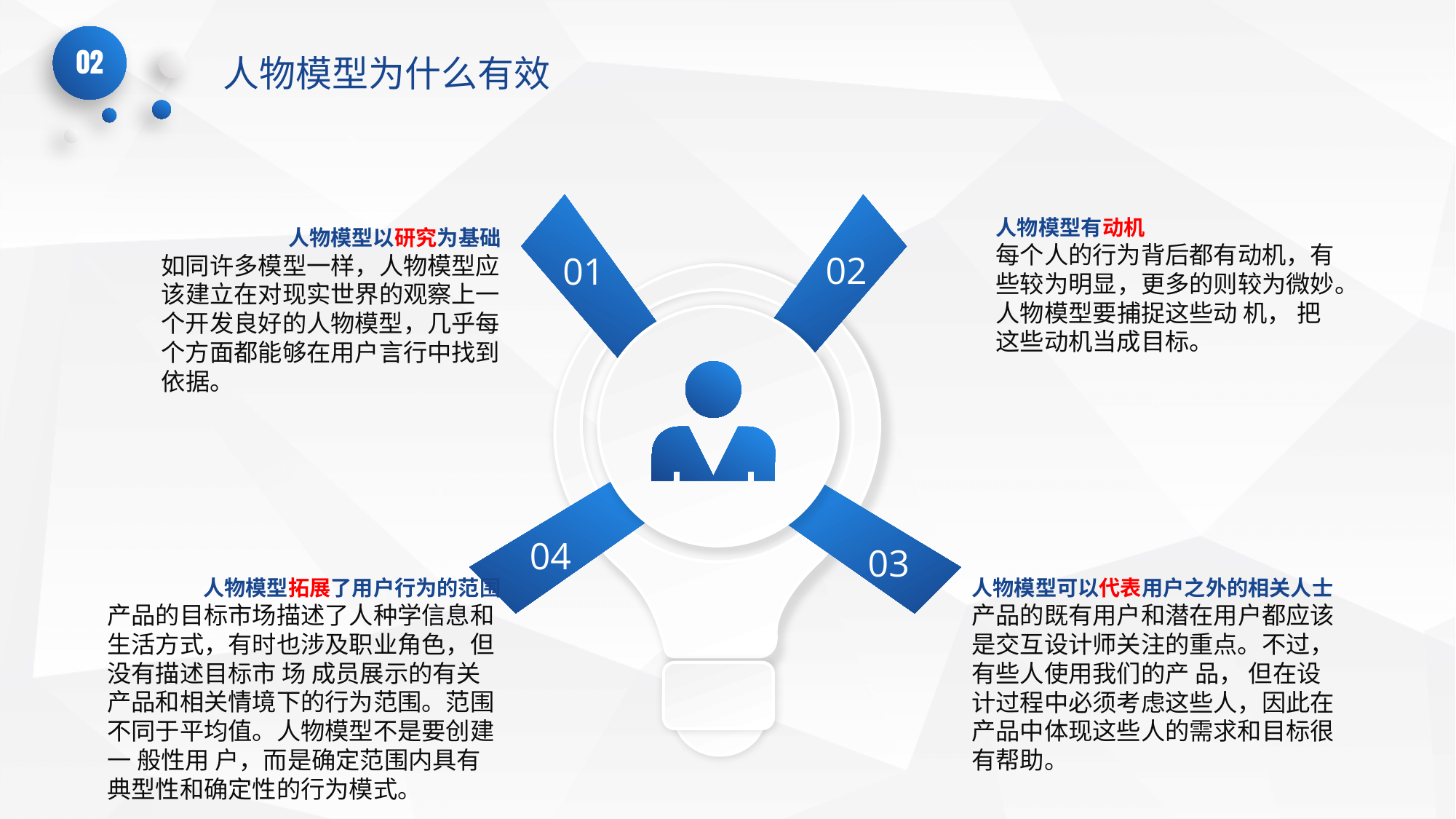

02
人物模型为什么有效

人物模型有动机
每个人的行为背后都有动机，有些较为明显，更多的则较为微妙。人物模型要捕捉这些动 机， 把这些动机当成目标。
人物模型以研究为基础
如同许多模型一样，人物模型应该建立在对现实世界的观察上一个开发良好的人物模型，几乎每个方面都能够在用户言行中找到依据。

02
01

04
03
人物模型拓展了用户行为的范围
产品的目标市场描述了人种学信息和生活方式，有时也涉及职业角色，但没有描述目标市 场 成员展示的有关产品和相关情境下的行为范围。范围不同于平均值。人物模型不是要创建一 般性用 户，而是确定范围内具有典型性和确定性的行为模式。
人物模型可以代表用户之外的相关人士
产品的既有用户和潜在用户都应该是交互设计师关注的重点。不过，有些人使用我们的产 品， 但在设计过程中必须考虑这些人，因此在产品中体现这些人的需求和目标很有帮助。